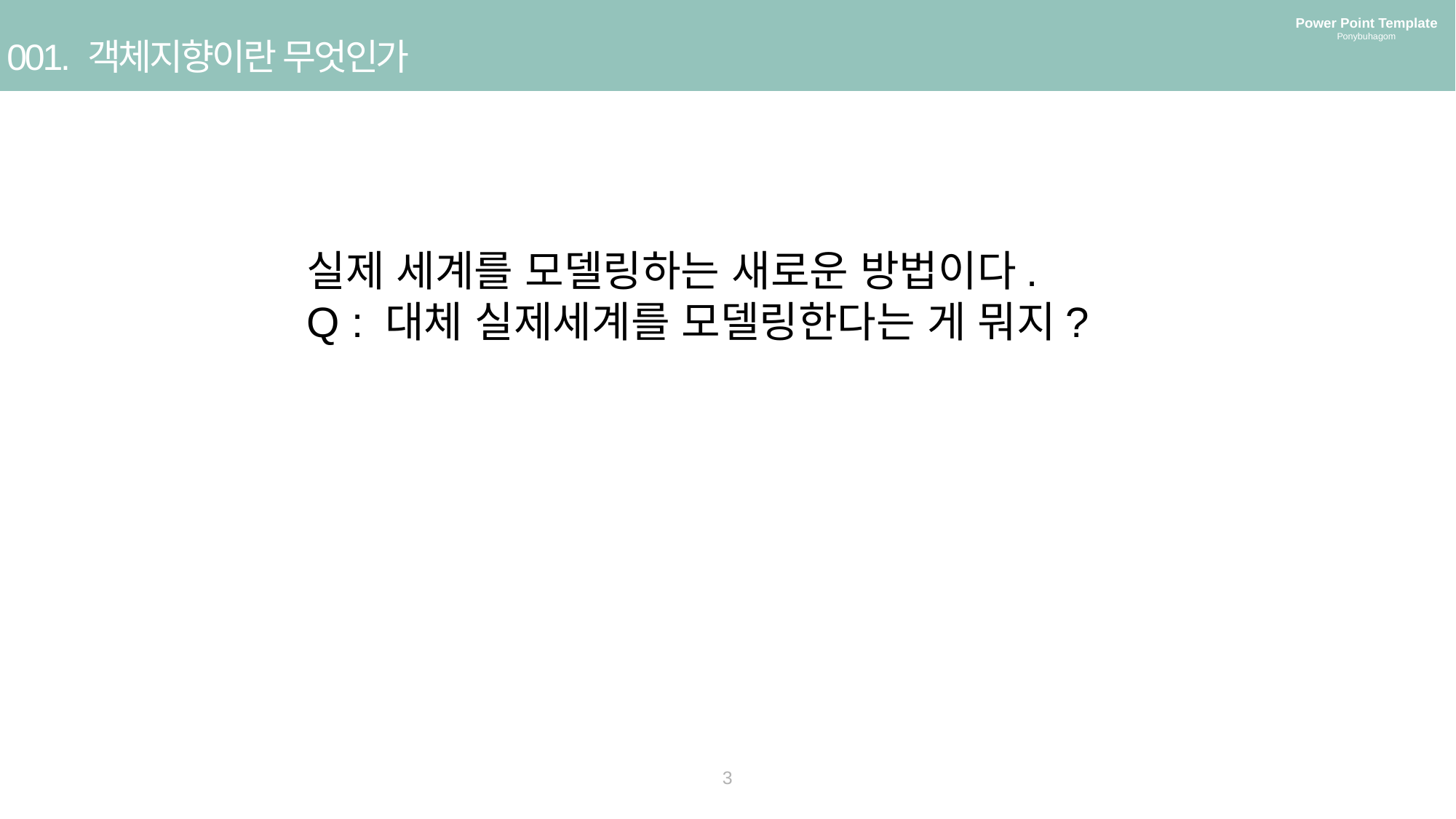

Power Point Template
Ponybuhagom
001. 객체지향이란 무엇인가
실제 세계를 모델링하는 새로운 방법이다.
Q : 대체 실제세계를 모델링한다는 게 뭐지?
3